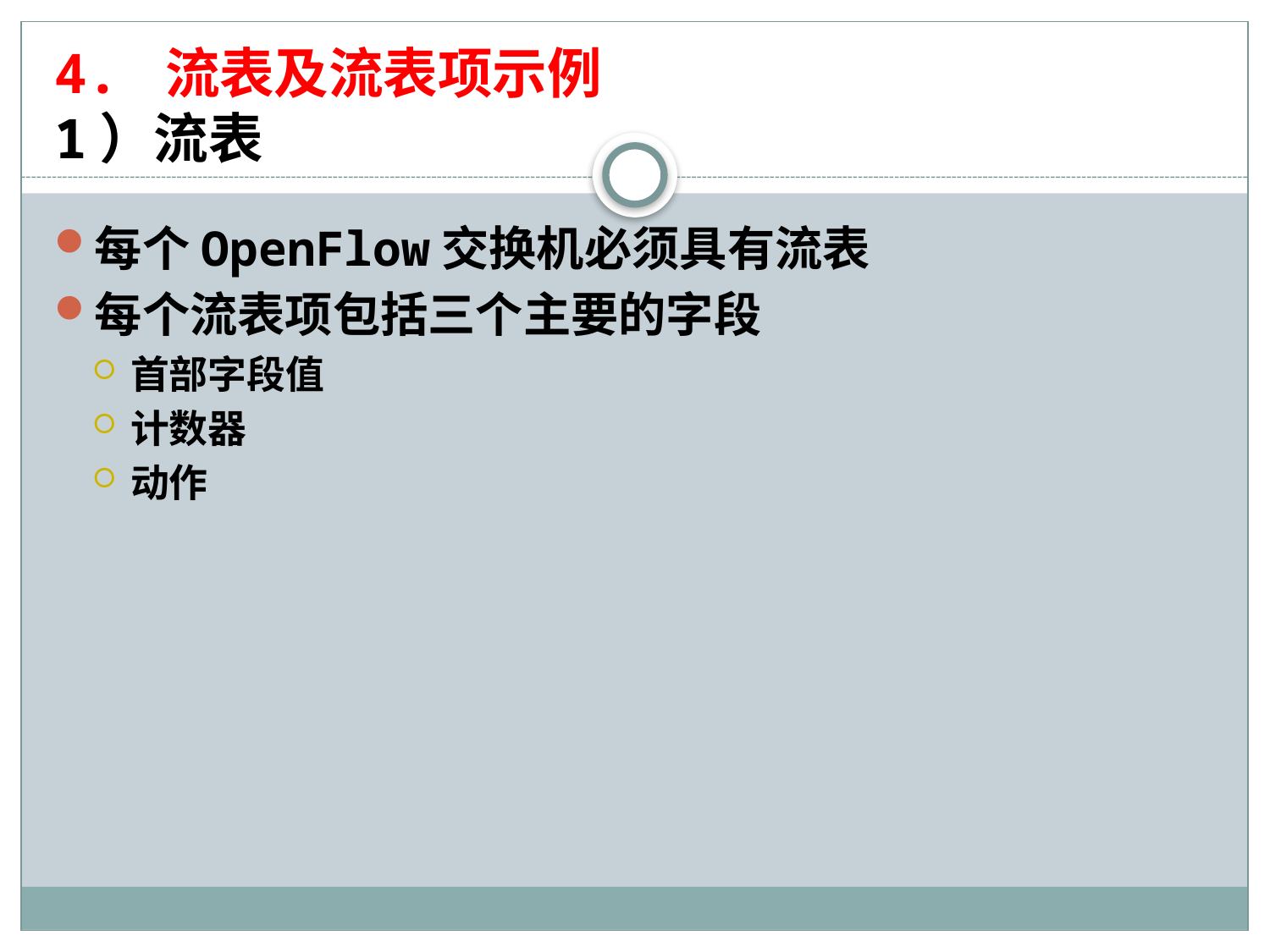

# 4. 流表及流表项示例 1）流表
每个OpenFlow交换机必须具有流表
每个流表项包括三个主要的字段
首部字段值
计数器
动作